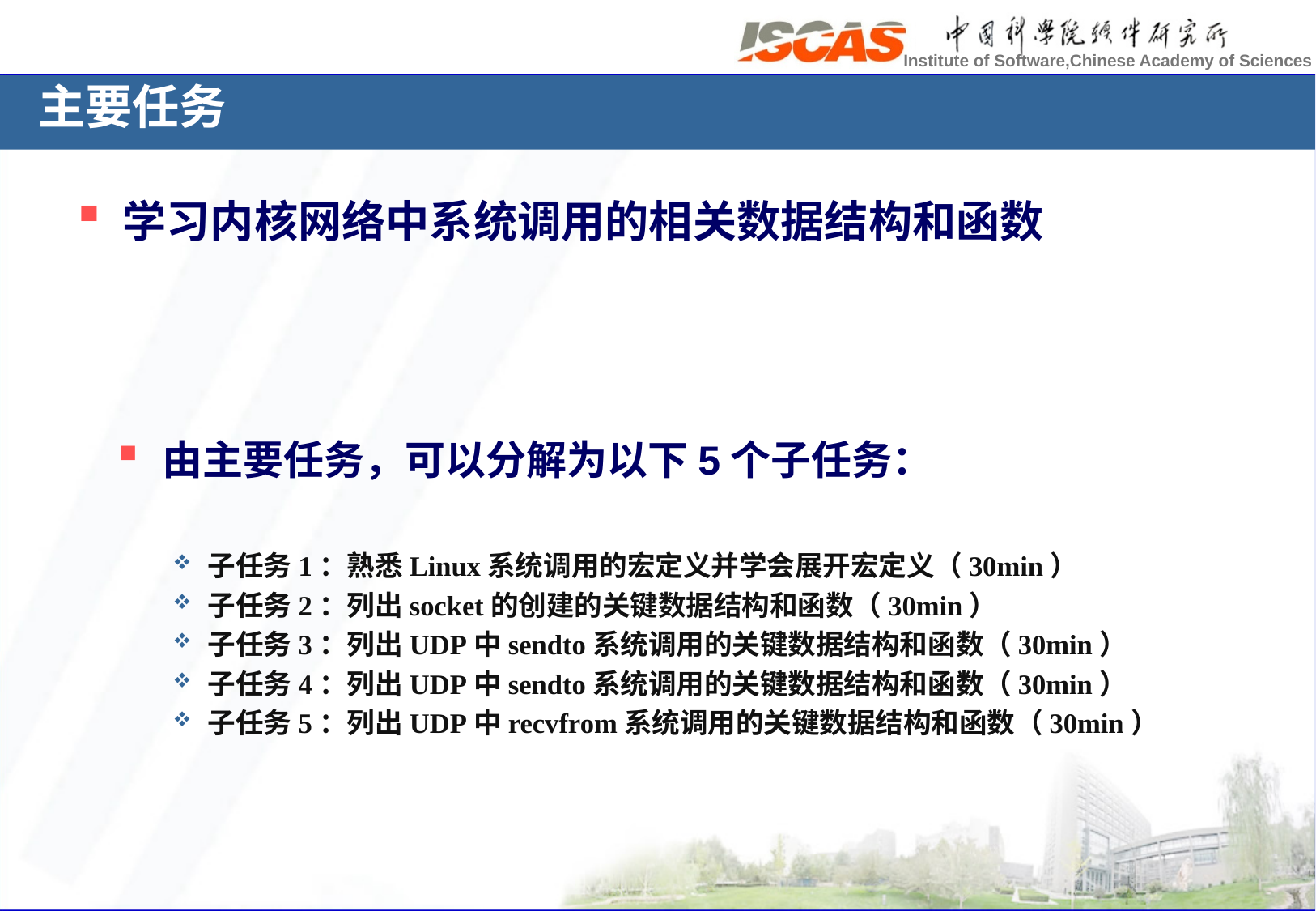

# 主要任务
学习内核网络中系统调用的相关数据结构和函数
由主要任务，可以分解为以下5个子任务：

子任务1：熟悉Linux系统调用的宏定义并学会展开宏定义（30min）
子任务2：列出socket的创建的关键数据结构和函数（30min）
子任务3：列出UDP中sendto系统调用的关键数据结构和函数（30min）
子任务4：列出UDP中sendto系统调用的关键数据结构和函数（30min）
子任务5：列出UDP中recvfrom系统调用的关键数据结构和函数（30min）